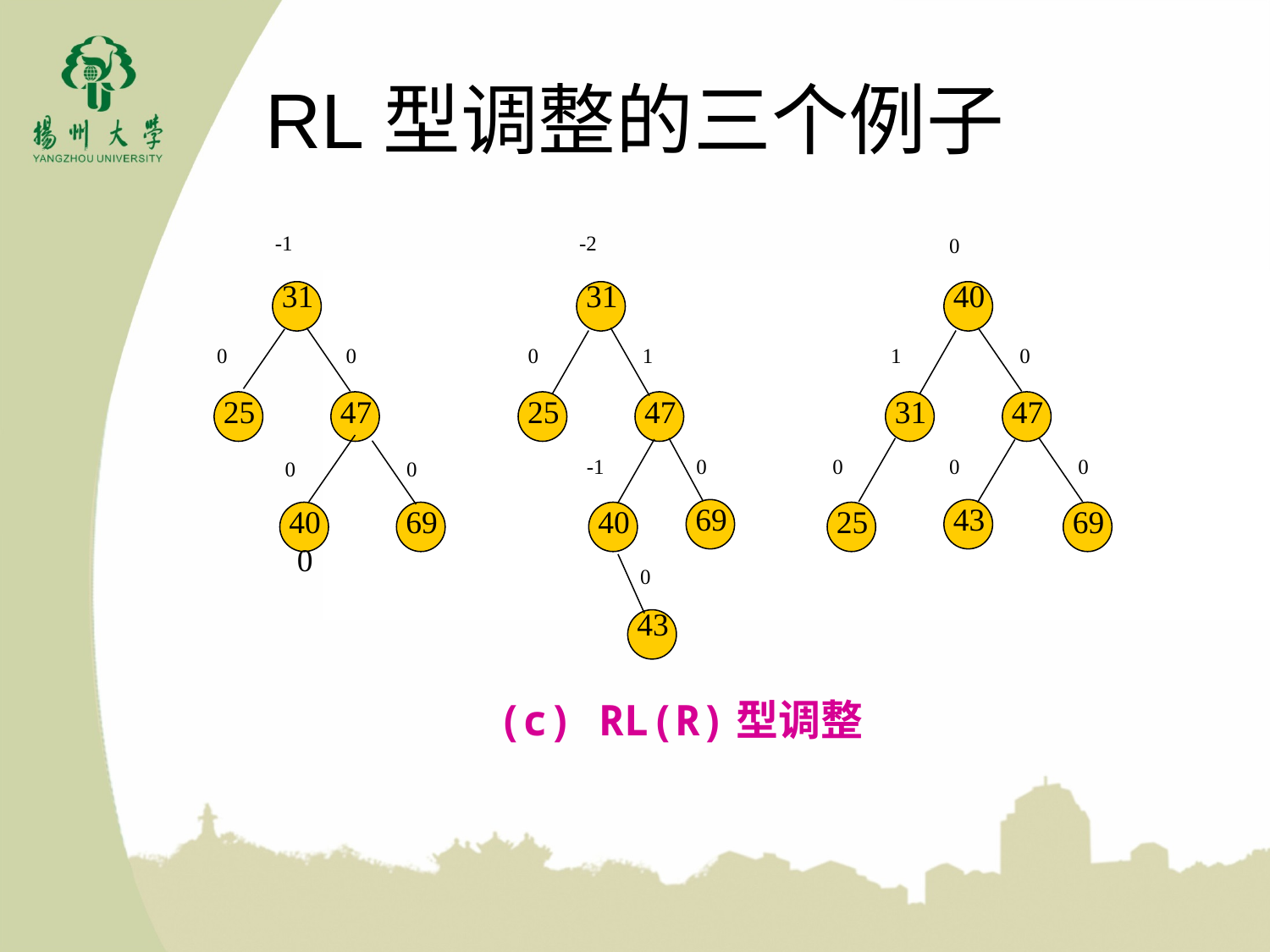

# RL型调整的三个例子
-1
-2
0
31
31
40

0
0
0
1
1
0
25
47
25
47
31
47

-1
0
0
0
0
0
0
69
43

400
69
40
25
69

0
43

     (c) RL(R)型调整

53